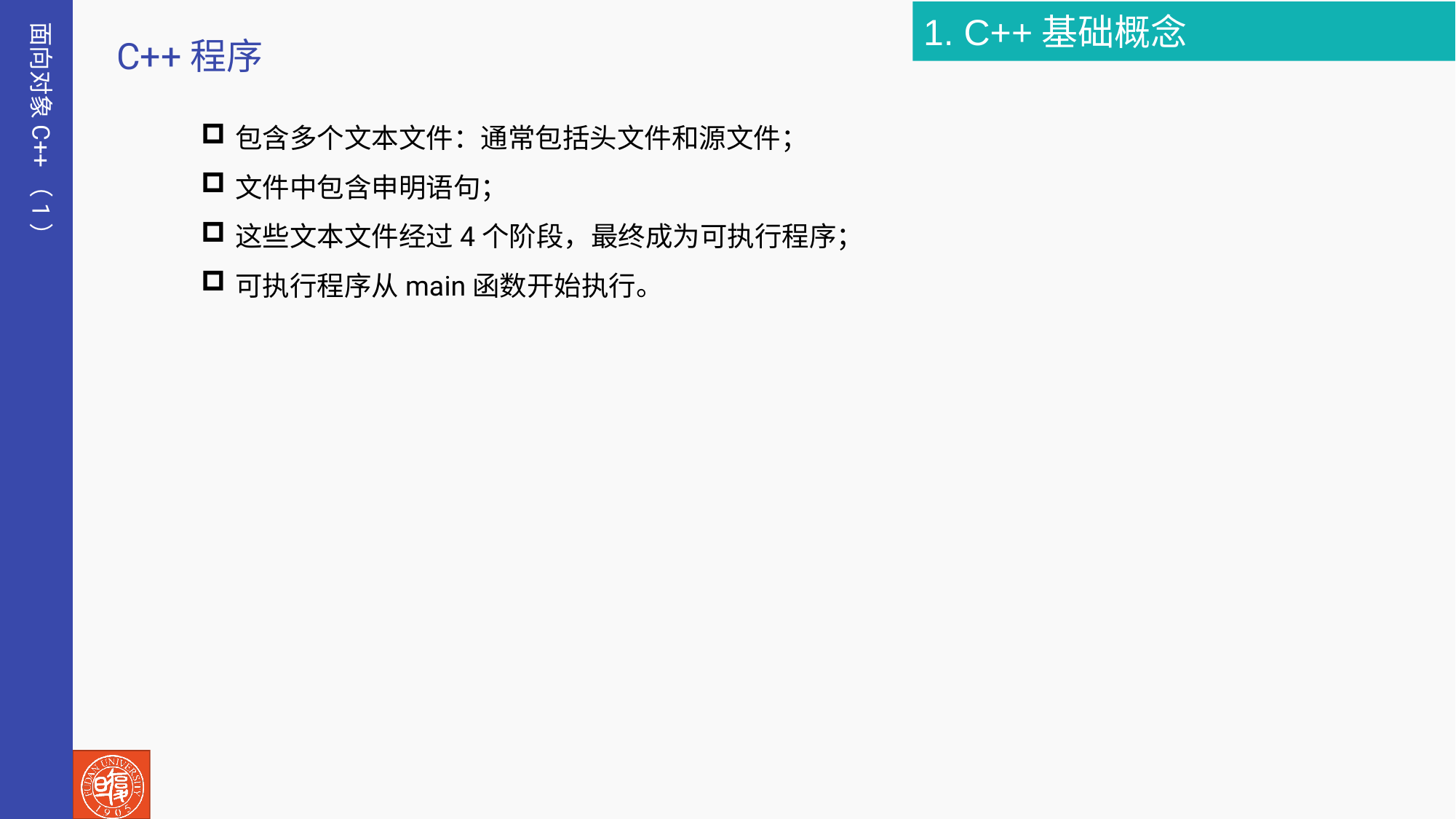

1. C++基础概念
面向对象C++（1）
C++程序
包含多个文本文件：通常包括头文件和源文件；
文件中包含申明语句；
这些文本文件经过4个阶段，最终成为可执行程序；
可执行程序从main函数开始执行。